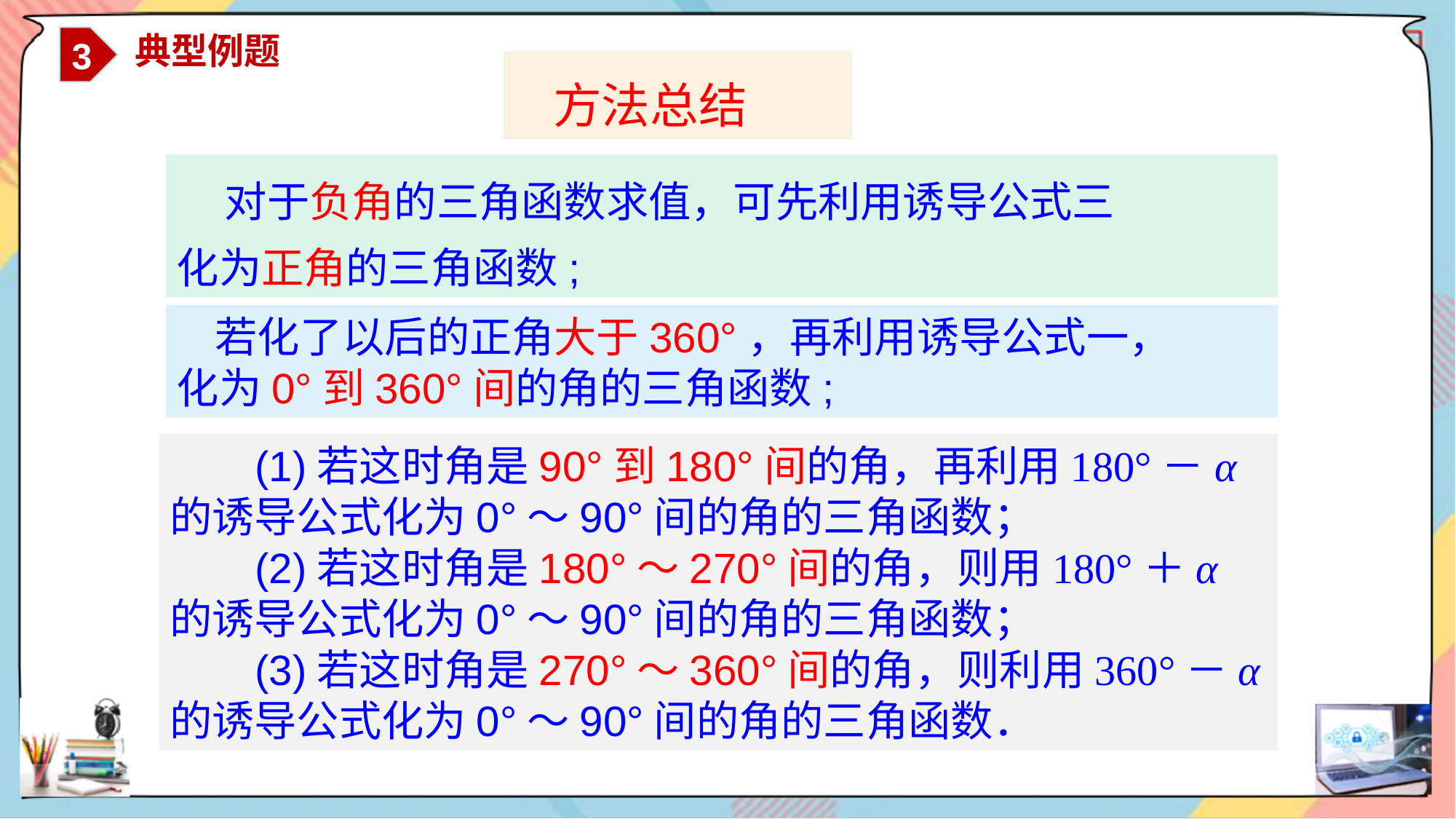

3
 典型例题
   方法总结
    对于负角的三角函数求值，可先利用诱导公式三
化为正角的三角函数;
   若化了以后的正角大于360°，再利用诱导公式一，
化为0°到360°间的角的三角函数;
(1)若这时角是90°到180°间的角，再利用180°－α的诱导公式化为0°～90°间的角的三角函数；
(2)若这时角是180°～270°间的角，则用180°＋α的诱导公式化为0°～90°间的角的三角函数；
(3)若这时角是270°～360°间的角，则利用360°－α的诱导公式化为0°～90°间的角的三角函数．